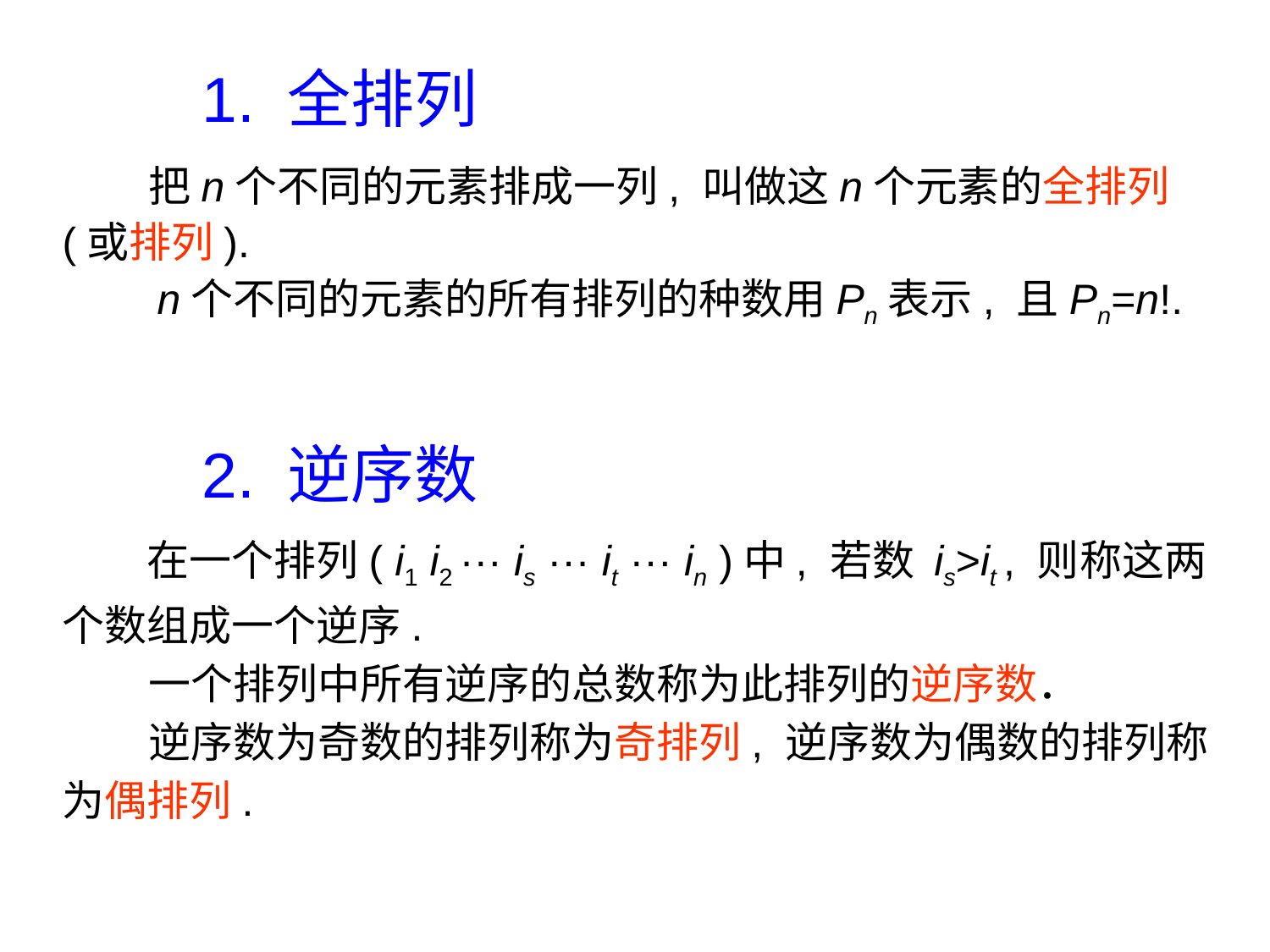

1. 全排列
        把n个不同的元素排成一列, 叫做这n个元素的全排列(或排列).
        n个不同的元素的所有排列的种数用Pn表示, 且Pn=n!.
2. 逆序数
　　在一个排列( i1 i2 ··· is ··· it ··· in )中, 若数 is>it , 则称这两个数组成一个逆序.
        一个排列中所有逆序的总数称为此排列的逆序数．
        逆序数为奇数的排列称为奇排列, 逆序数为偶数的排列称为偶排列.